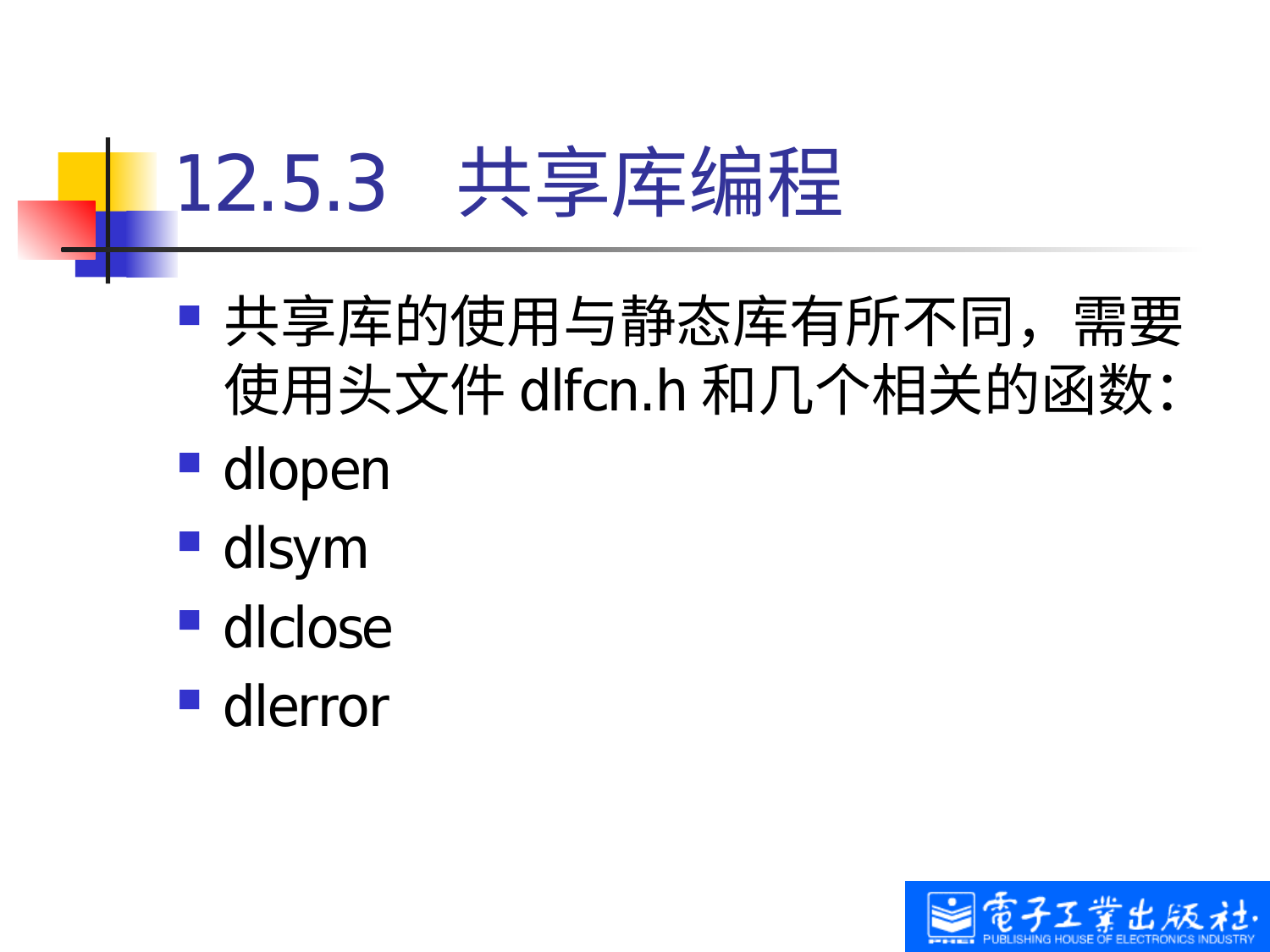

# 12.5.3  共享库编程
共享库的使用与静态库有所不同，需要使用头文件dlfcn.h和几个相关的函数：
dlopen
dlsym
dlclose
dlerror